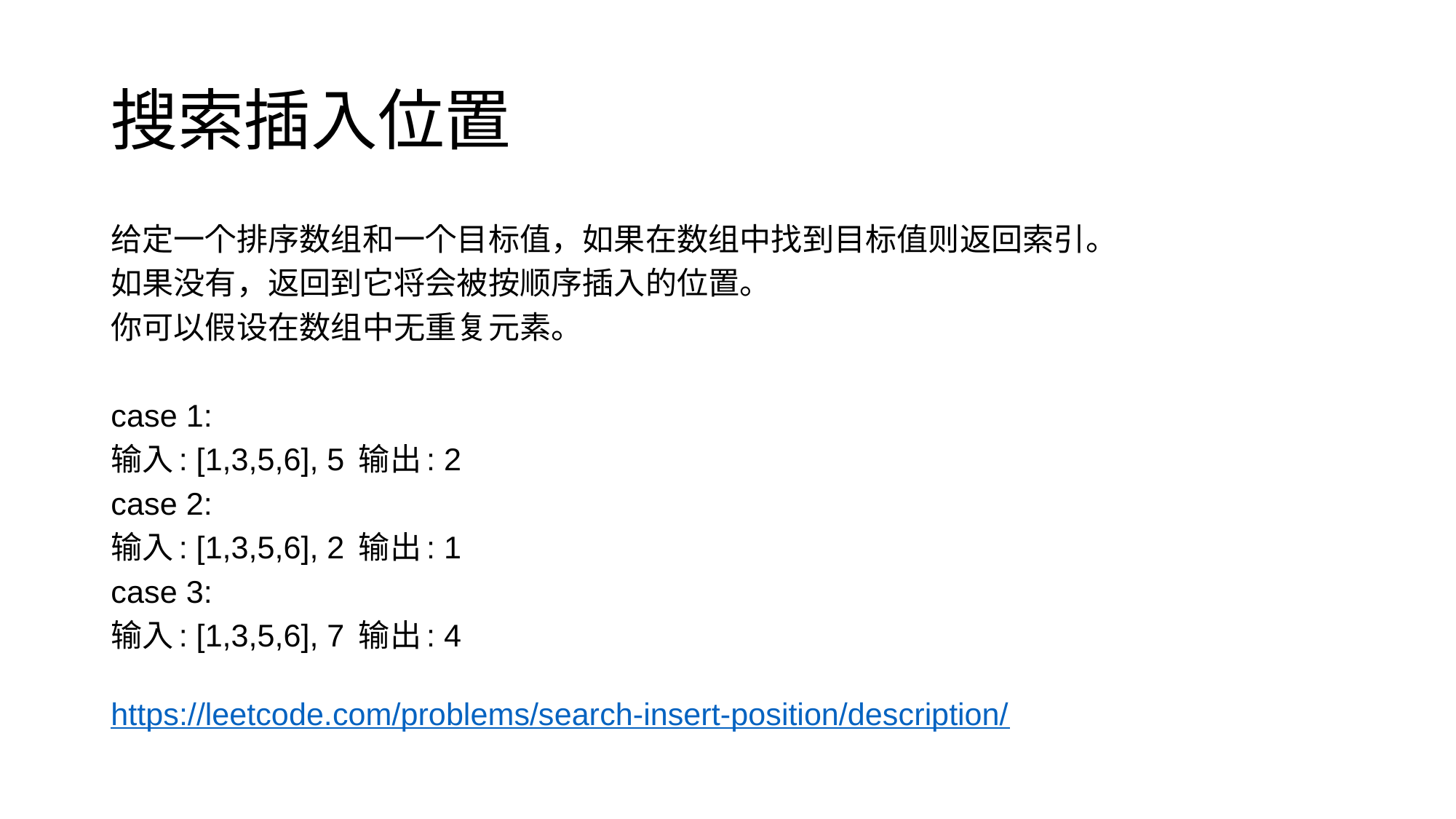

# 搜索插入位置
给定一个排序数组和一个目标值，如果在数组中找到目标值则返回索引。
如果没有，返回到它将会被按顺序插入的位置。
你可以假设在数组中无重复元素。

case 1:
输入: [1,3,5,6], 5 输出: 2
case 2:
输入: [1,3,5,6], 2 输出: 1
case 3:
输入: [1,3,5,6], 7 输出: 4
https://leetcode.com/problems/search-insert-position/description/